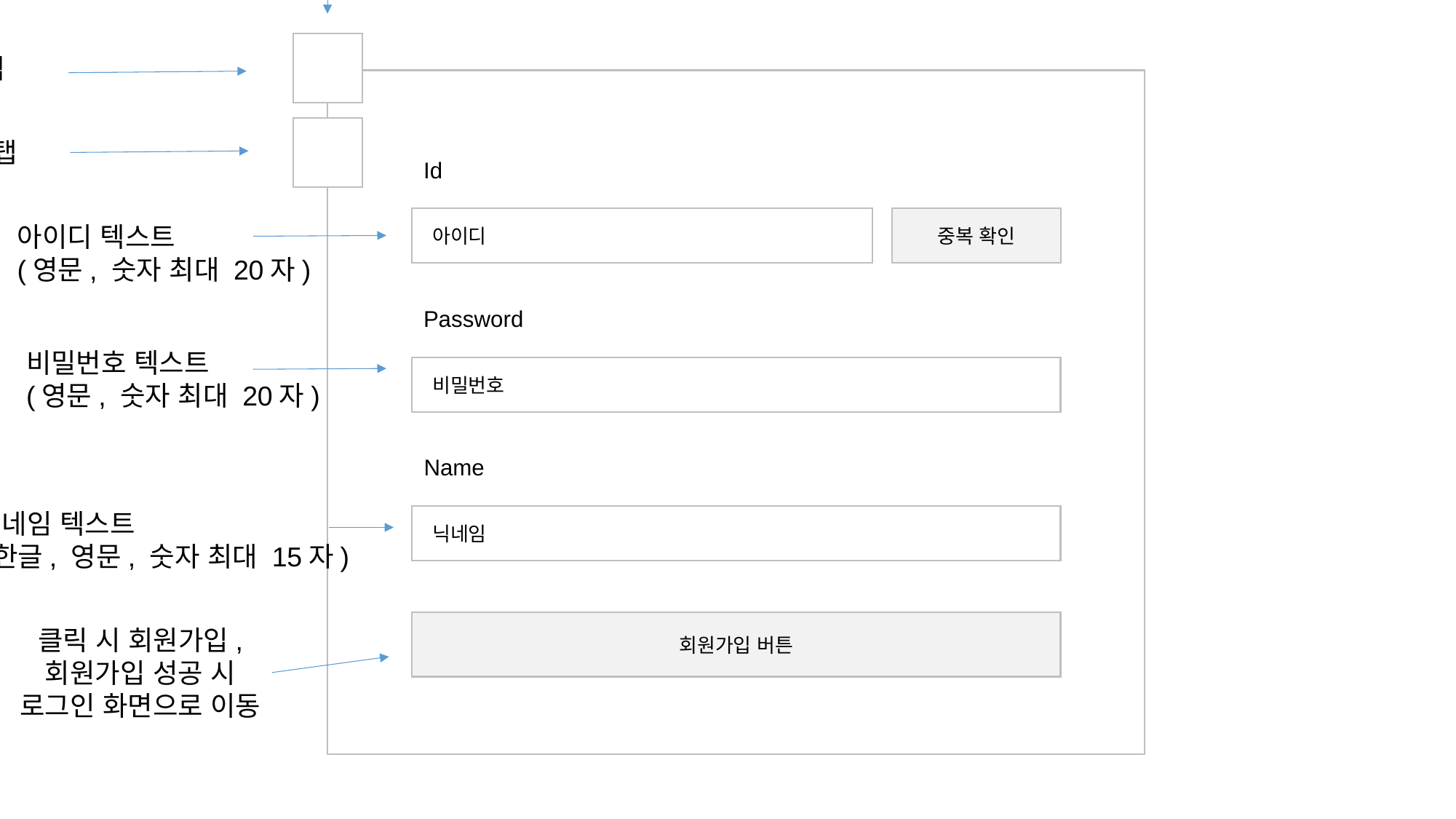

현재 클릭 된 탭 강조

로그인 탭

회원가입 탭
Id
 아이디
중복 확인
아이디 텍스트
(영문, 숫자 최대 20자)
Password
비밀번호 텍스트
(영문, 숫자 최대 20자)
 비밀번호
Name
닉네임 텍스트
(한글, 영문, 숫자 최대 15자)
 닉네임
회원가입 버튼
클릭 시 회원가입,
회원가입 성공 시
로그인 화면으로 이동